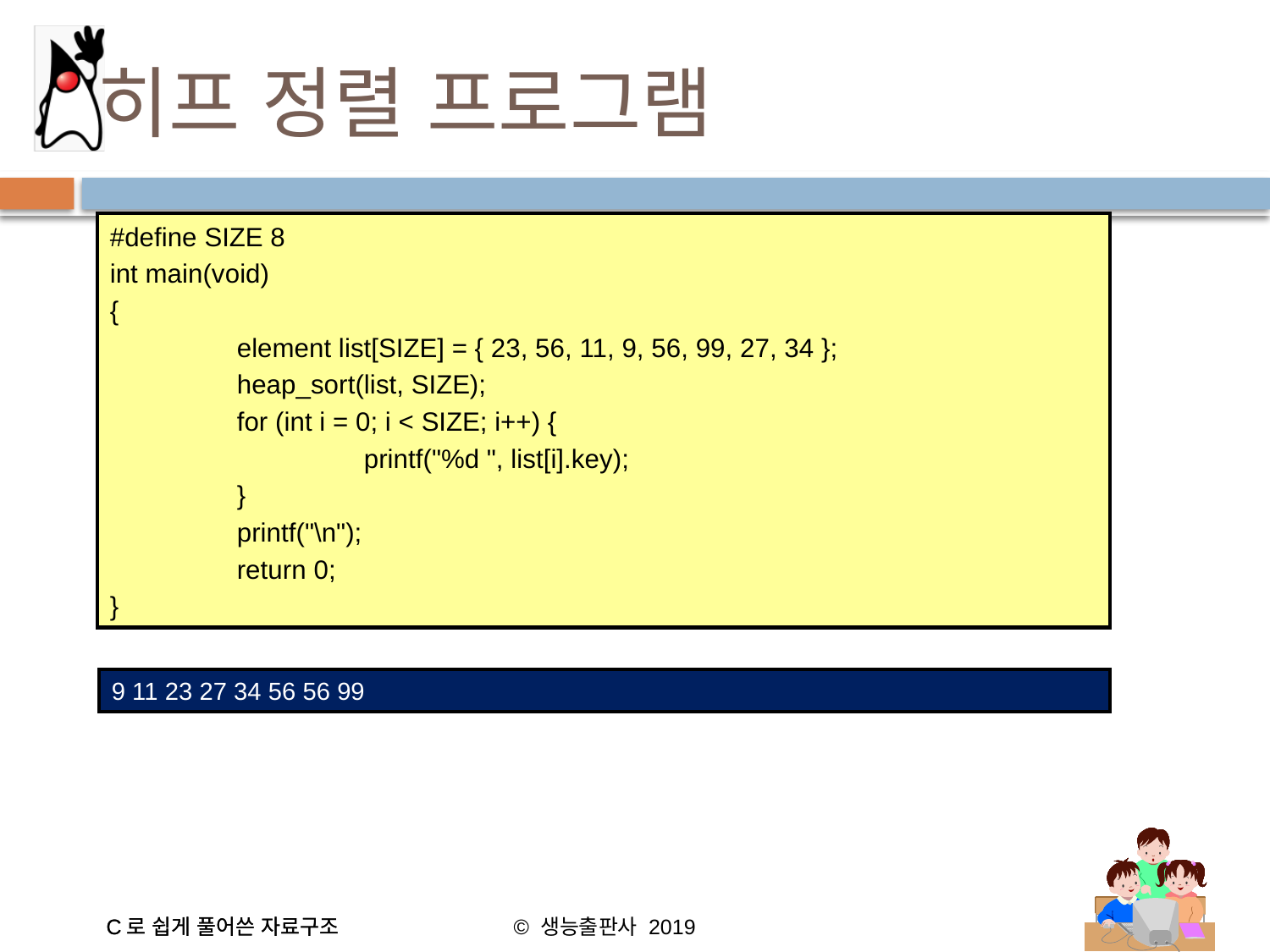

# 히프 정렬 프로그램
#define SIZE 8
int main(void)
{
	element list[SIZE] = { 23, 56, 11, 9, 56, 99, 27, 34 };
	heap_sort(list, SIZE);
	for (int i = 0; i < SIZE; i++) {
		printf("%d ", list[i].key);
	}
	printf("\n");
	return 0;
}
9 11 23 27 34 56 56 99